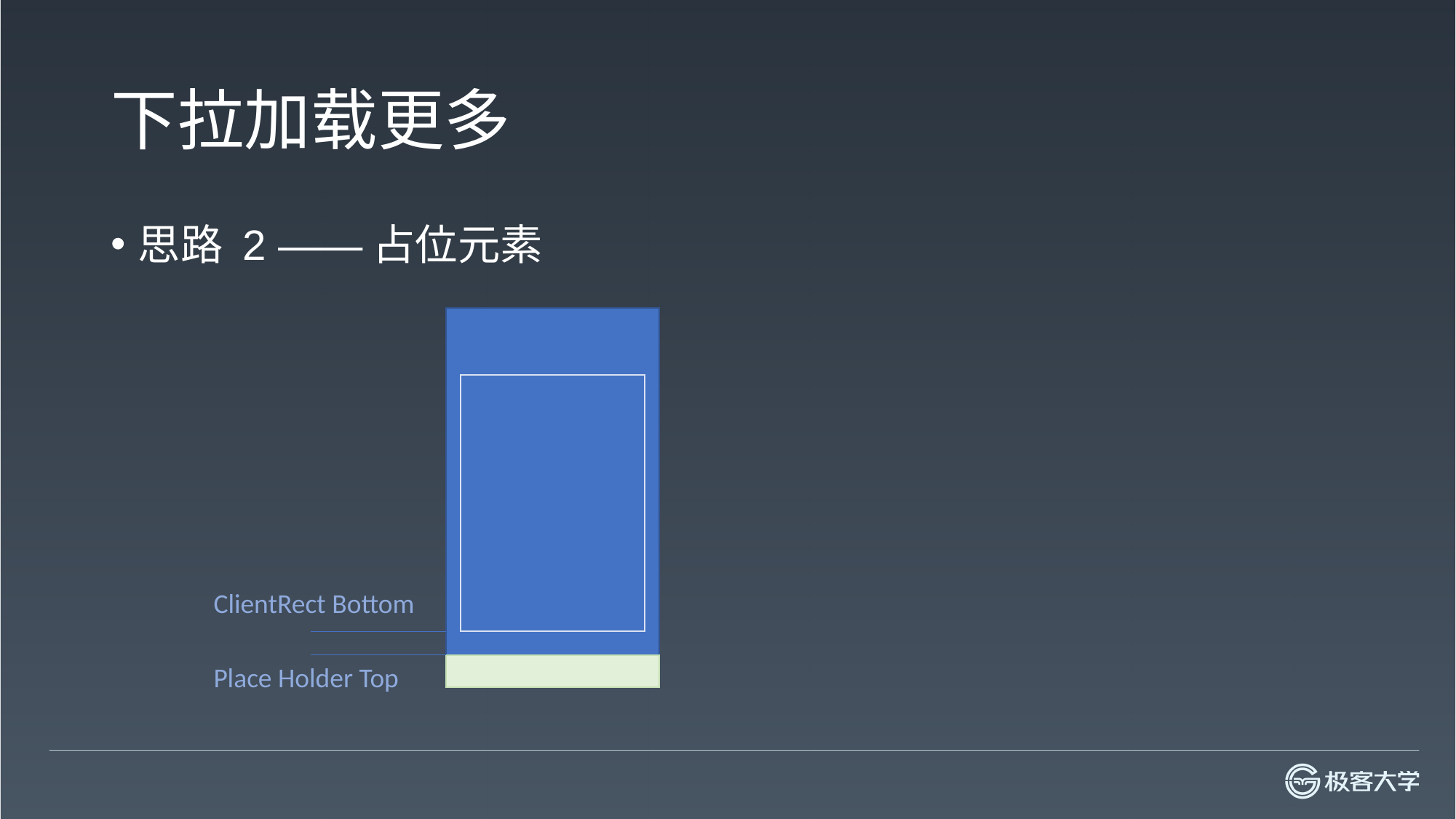

# 下拉加载更多
思路 2 ——占位元素

ClientRect Bottom
Place Holder Top